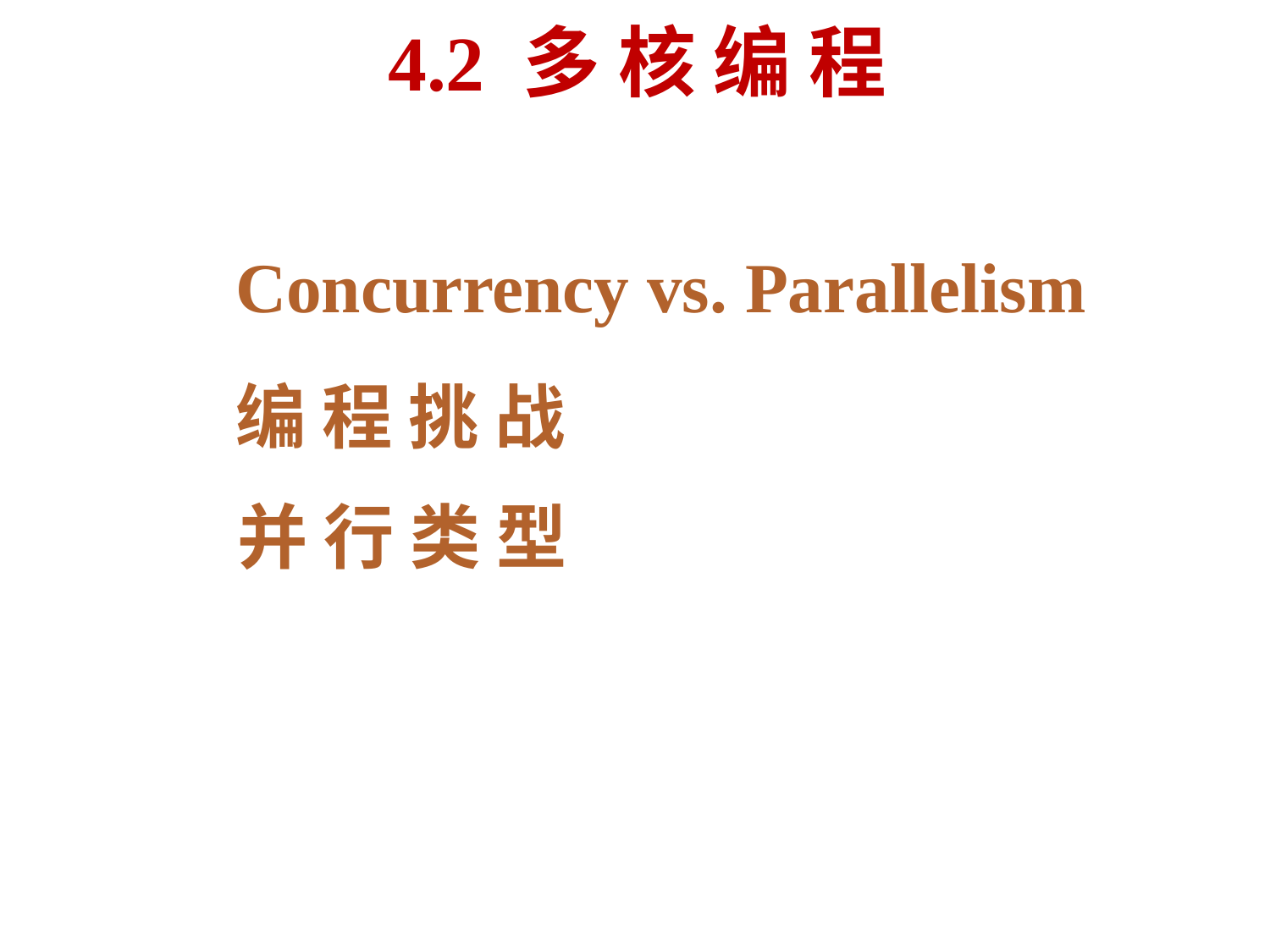

4.2 多 核 编 程
Concurrency vs. Parallelism
编 程 挑 战
并 行 类 型